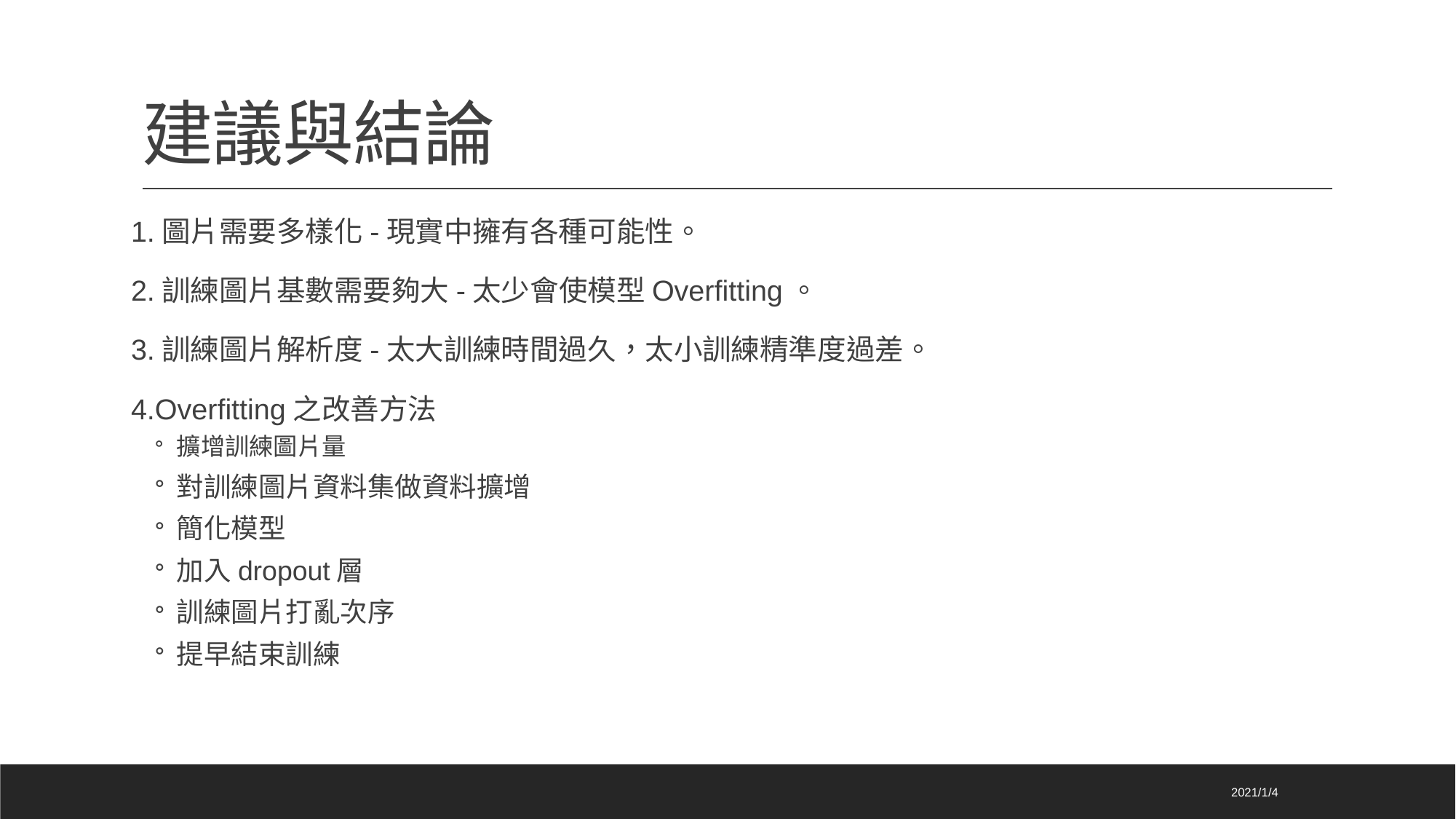

# 建議與結論
1.圖片需要多樣化-現實中擁有各種可能性。
2.訓練圖片基數需要夠大-太少會使模型Overfitting。
3.訓練圖片解析度-太大訓練時間過久，太小訓練精準度過差。
4.Overfitting之改善方法
擴增訓練圖片量
對訓練圖片資料集做資料擴增
簡化模型
加入dropout層
訓練圖片打亂次序
提早結束訓練
2021/1/4